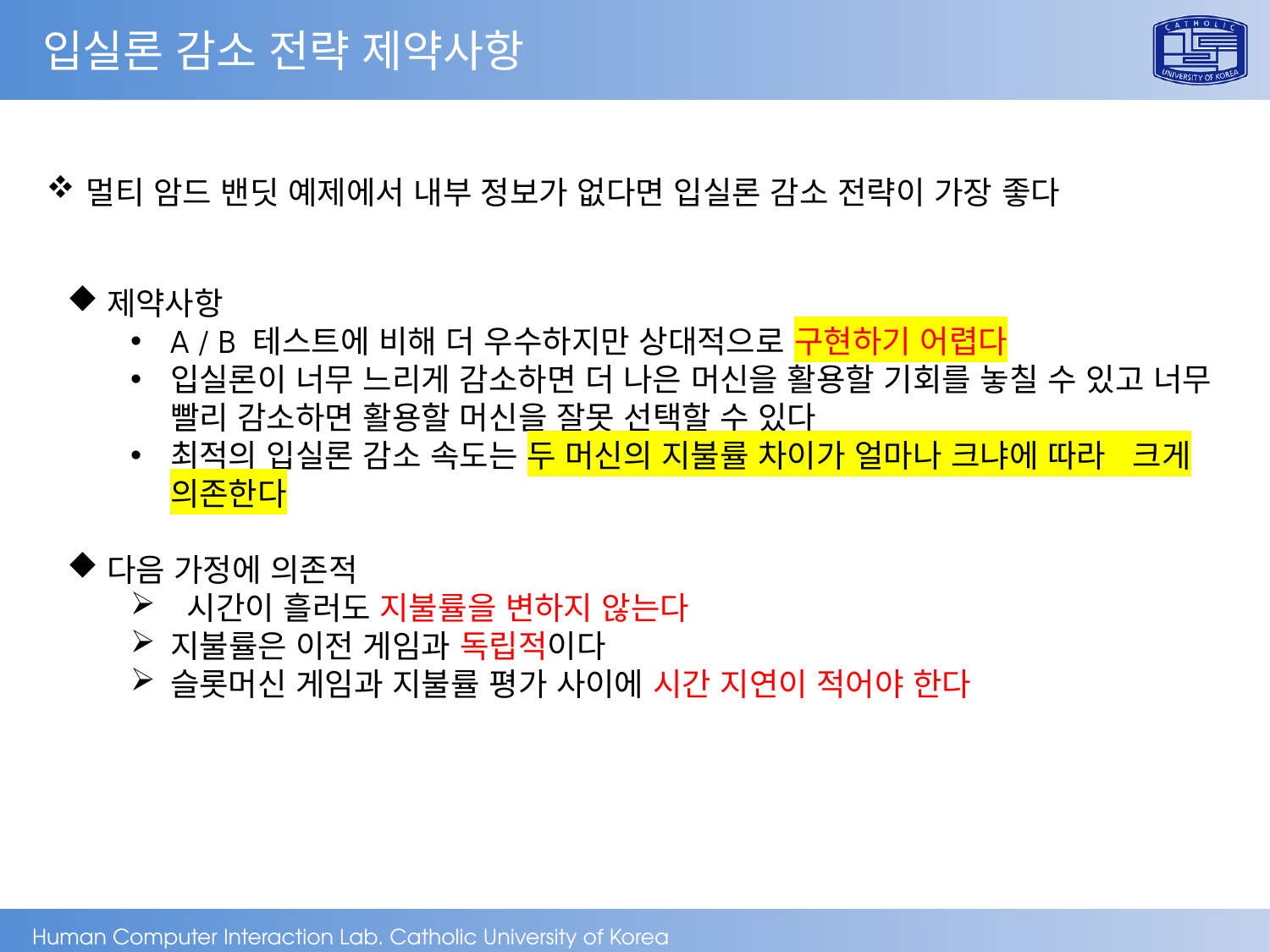

입실론 감소 전략 제약사항
멀티 암드 밴딧 예제에서 내부 정보가 없다면 입실론 감소 전략이 가장 좋다
제약사항
A / B 테스트에 비해 더 우수하지만 상대적으로 구현하기 어렵다
입실론이 너무 느리게 감소하면 더 나은 머신을 활용할 기회를 놓칠 수 있고 너무 빨리 감소하면 활용할 머신을 잘못 선택할 수 있다
최적의 입실론 감소 속도는 두 머신의 지불률 차이가 얼마나 크냐에 따라   크게 의존한다

다음 가정에 의존적
 시간이 흘러도 지불률을 변하지 않는다
지불률은 이전 게임과 독립적이다
슬롯머신 게임과 지불률 평가 사이에 시간 지연이 적어야 한다